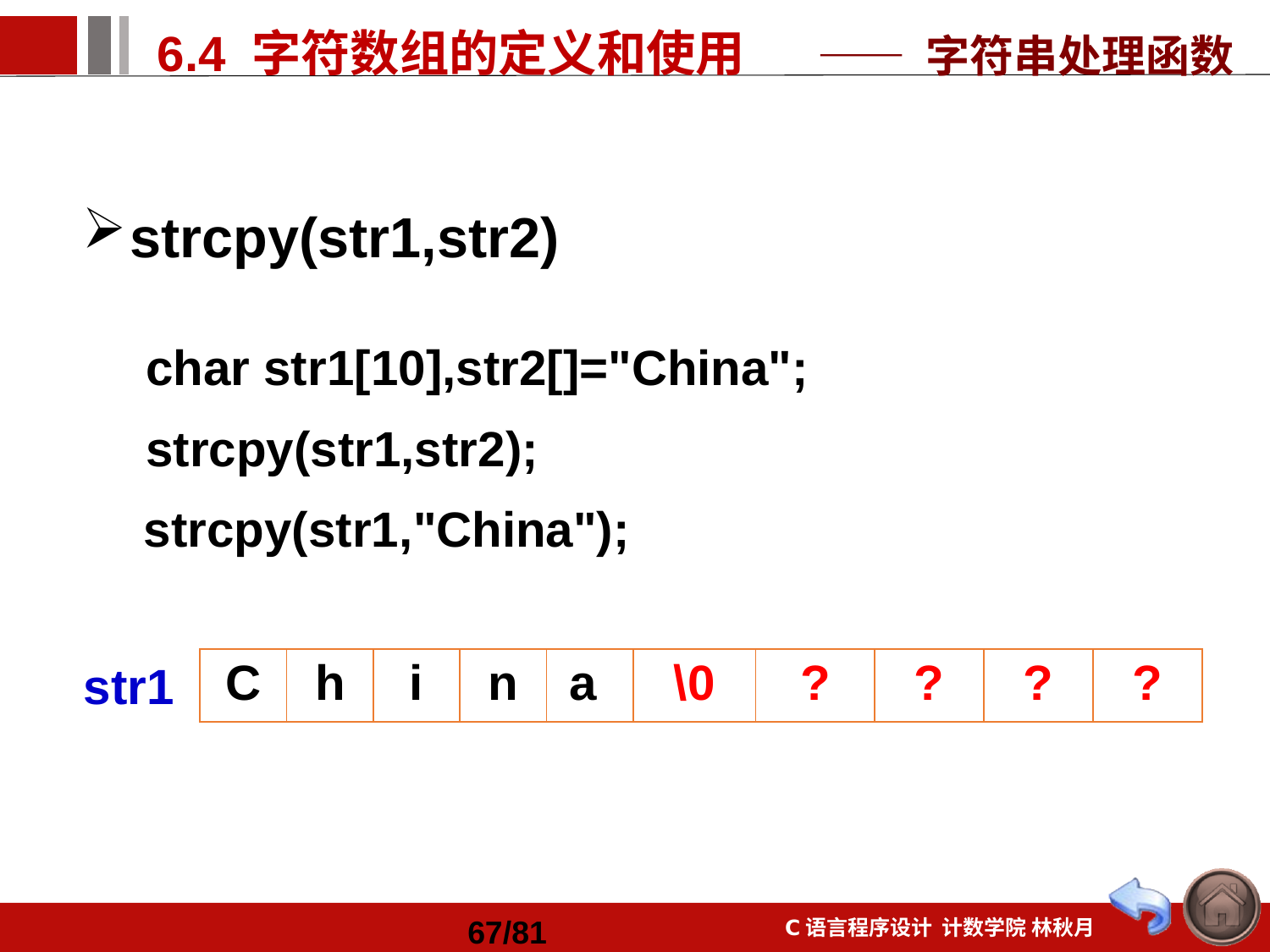

—— 字符串处理函数
strcpy(str1,str2)

char str1[10],str2[]="China";
strcpy(str1,str2);
	 strcpy(str1,"China");
str1
| C | h | i | n | a | \0 | ? | ? | ? | ? |
| --- | --- | --- | --- | --- | --- | --- | --- | --- | --- |